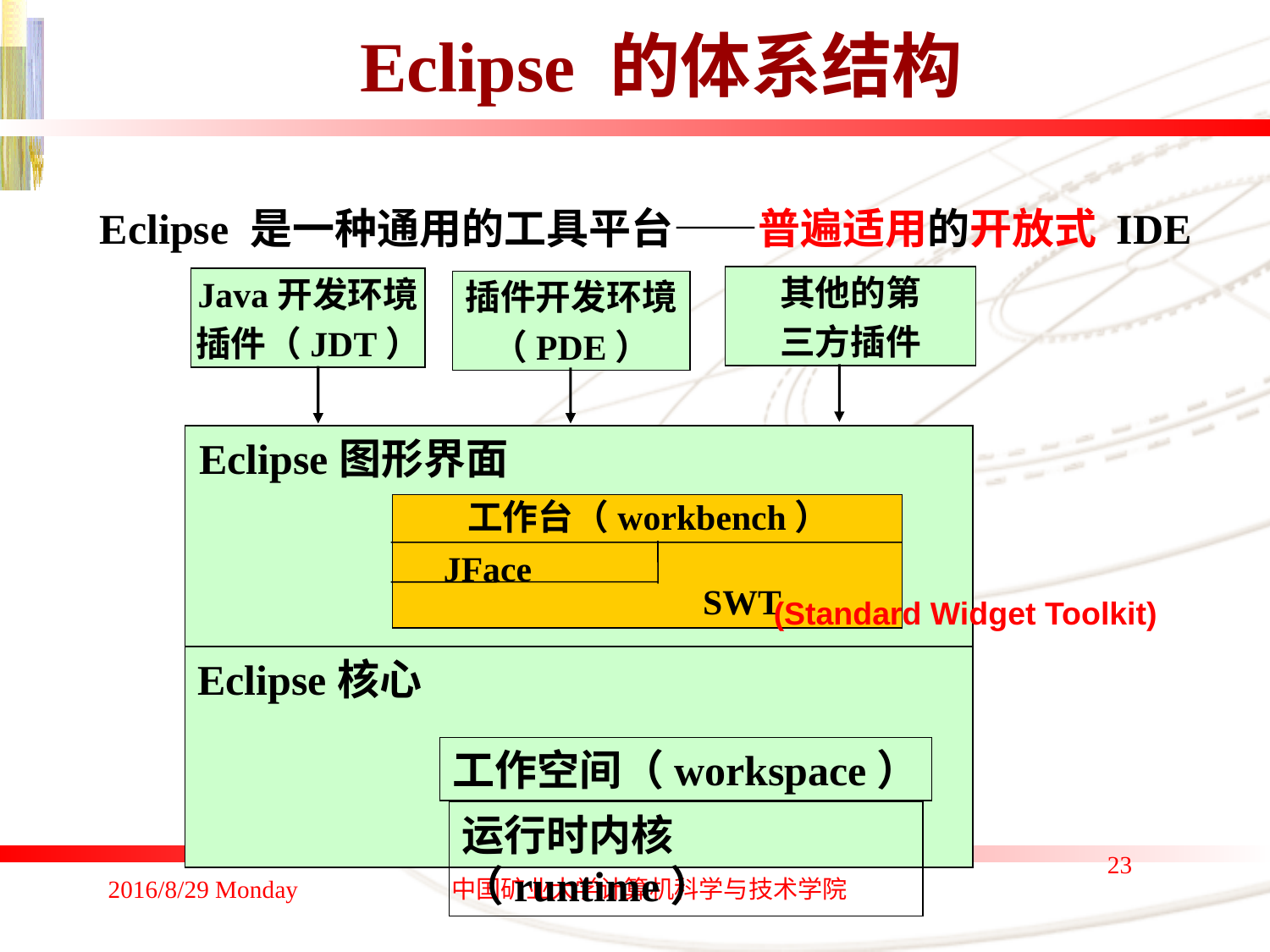

# Eclipse 的体系结构
Eclipse 是一种通用的工具平台——普遍适用的开放式 IDE
其他的第
三方插件
Java开发环境
插件（JDT）
插件开发环境
（PDE）

Eclipse图形界面
工作台（workbench）

JFace

SWT

Eclipse核心
工作空间（workspace）
运行时内核（runtime）
(Standard Widget Toolkit)
23
2016/8/29 Monday
中国矿业大学计算机科学与技术学院